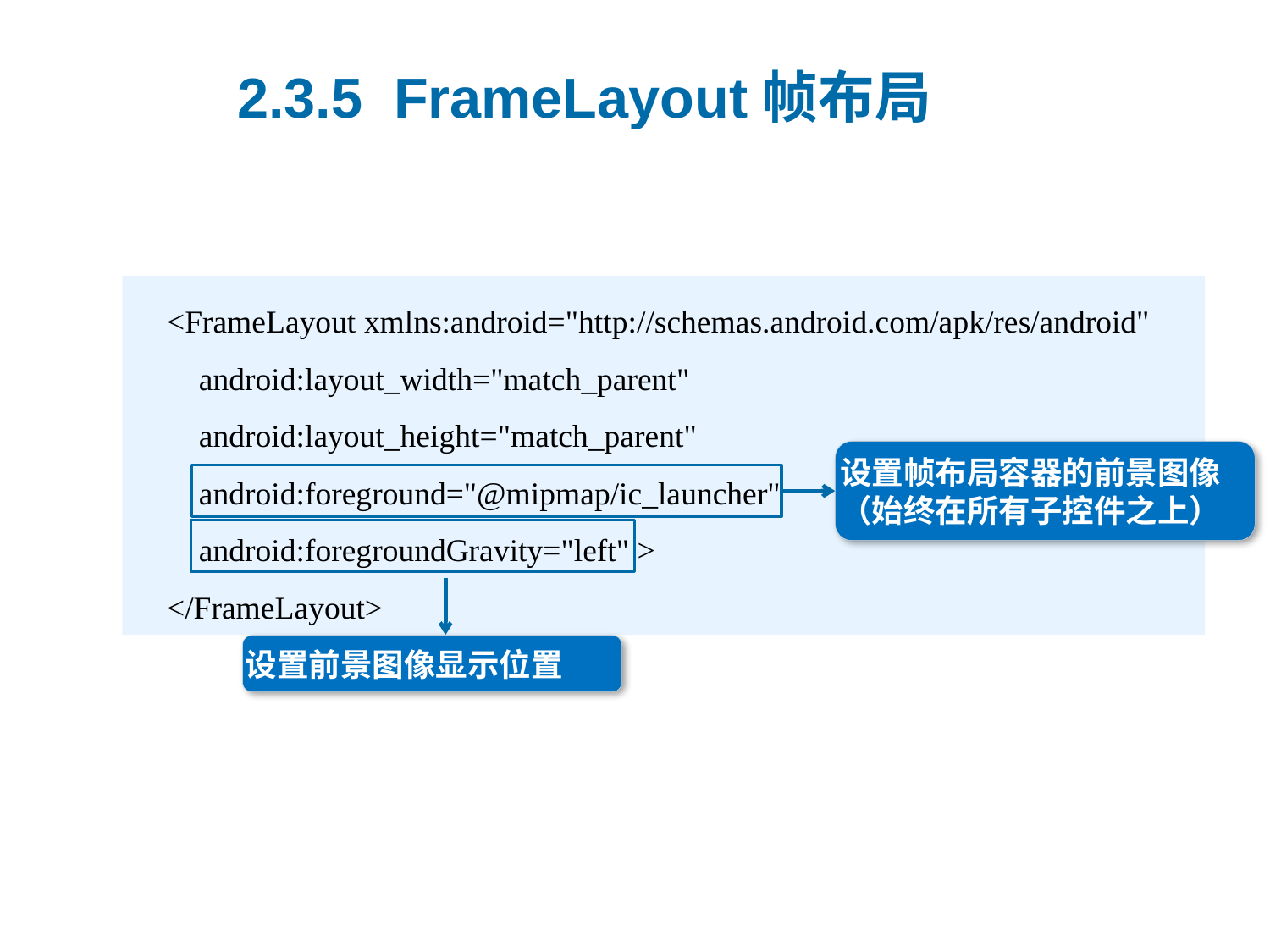

2.3.5  FrameLayout帧布局
    <FrameLayout xmlns:android="http://schemas.android.com/apk/res/android"
        android:layout_width="match_parent"
        android:layout_height="match_parent"
        android:foreground="@mipmap/ic_launcher"
        android:foregroundGravity="left" >
    </FrameLayout>
设置帧布局容器的前景图像（始终在所有子控件之上）

设置前景图像显示位置